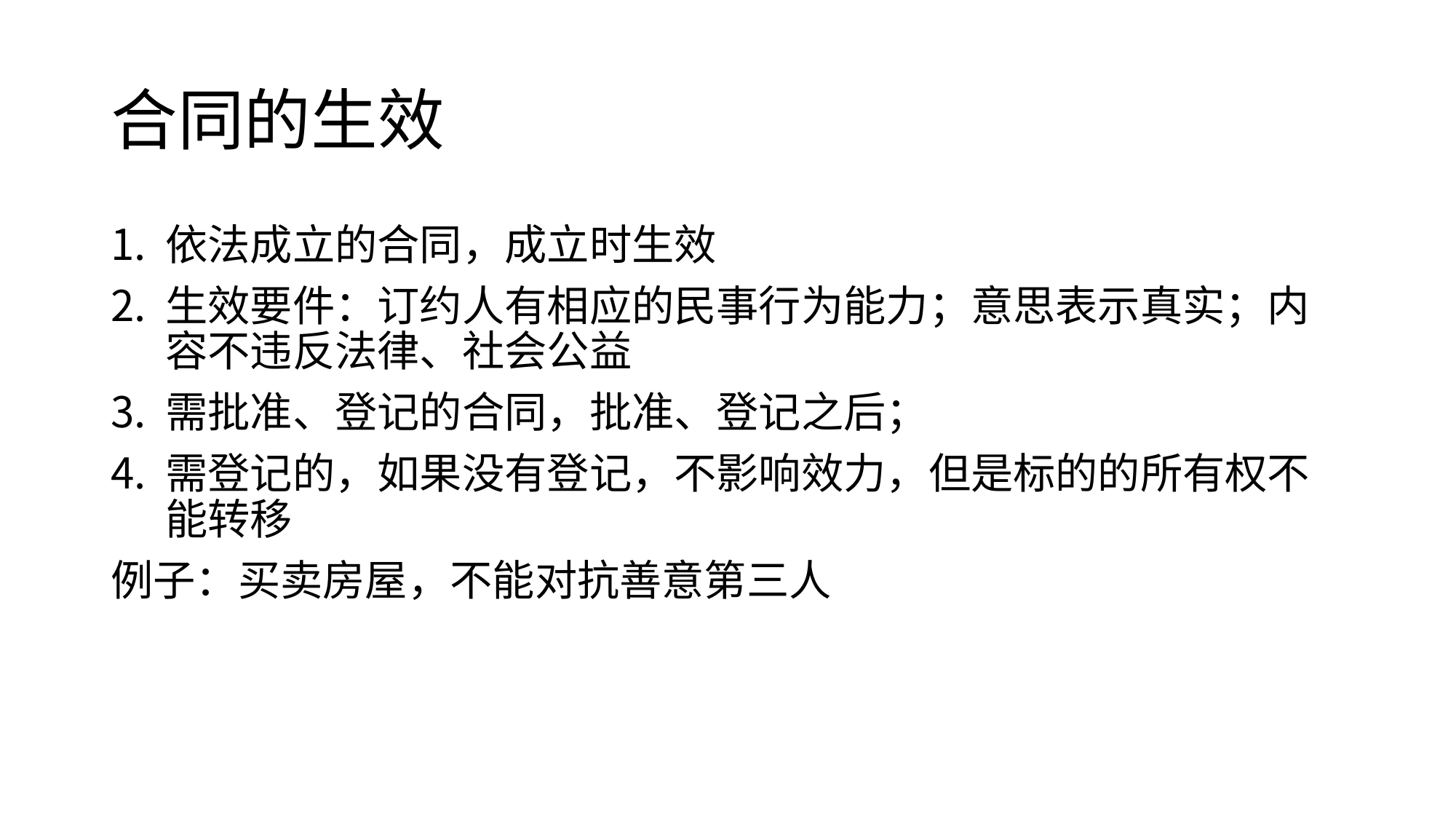

# 合同的生效
依法成立的合同，成立时生效
生效要件：订约人有相应的民事行为能力；意思表示真实；内容不违反法律、社会公益
需批准、登记的合同，批准、登记之后；
需登记的，如果没有登记，不影响效力，但是标的的所有权不能转移
例子：买卖房屋，不能对抗善意第三人